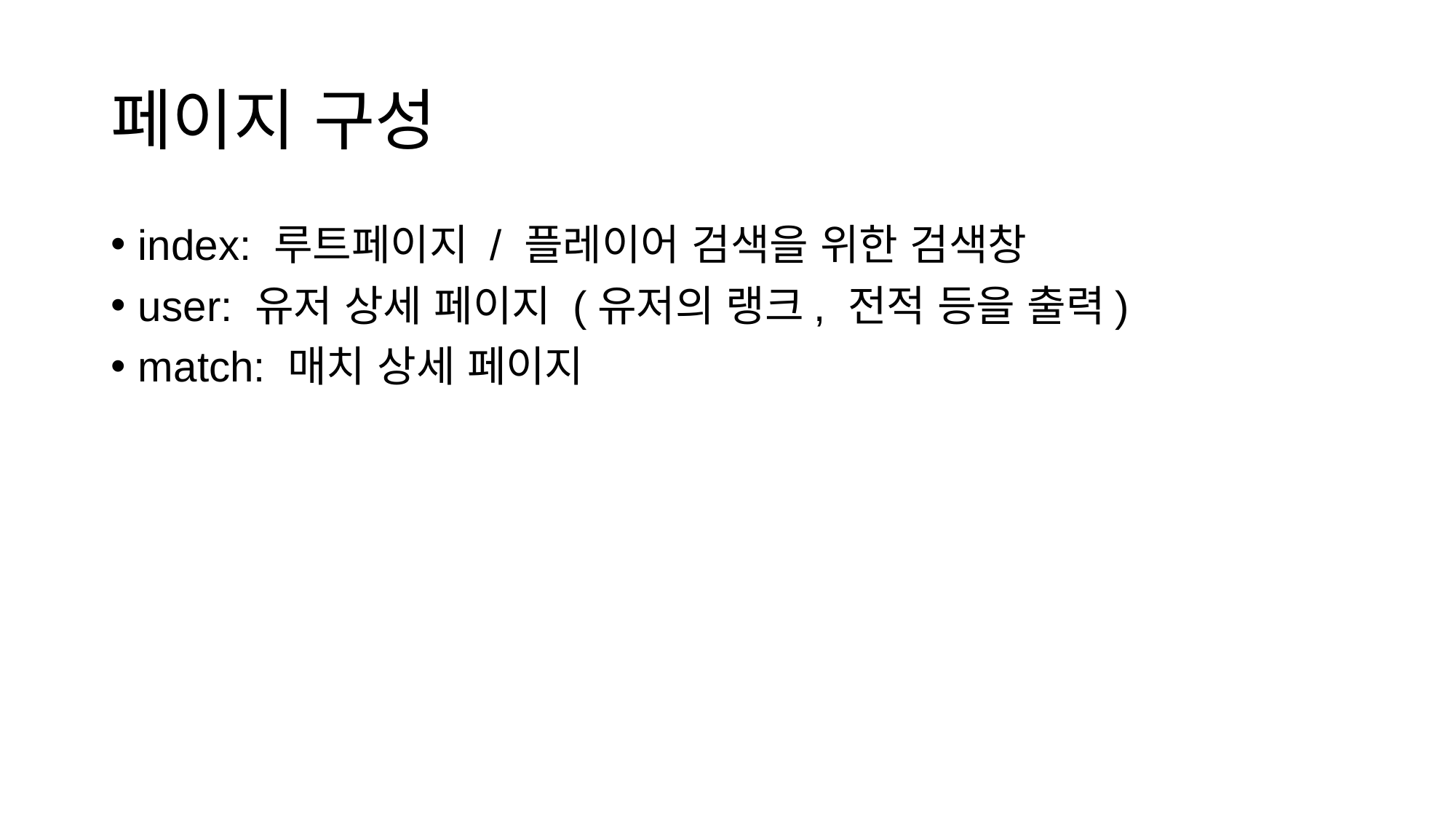

# 페이지 구성
index: 루트페이지 / 플레이어 검색을 위한 검색창
user: 유저 상세 페이지 (유저의 랭크, 전적 등을 출력)
match: 매치 상세 페이지